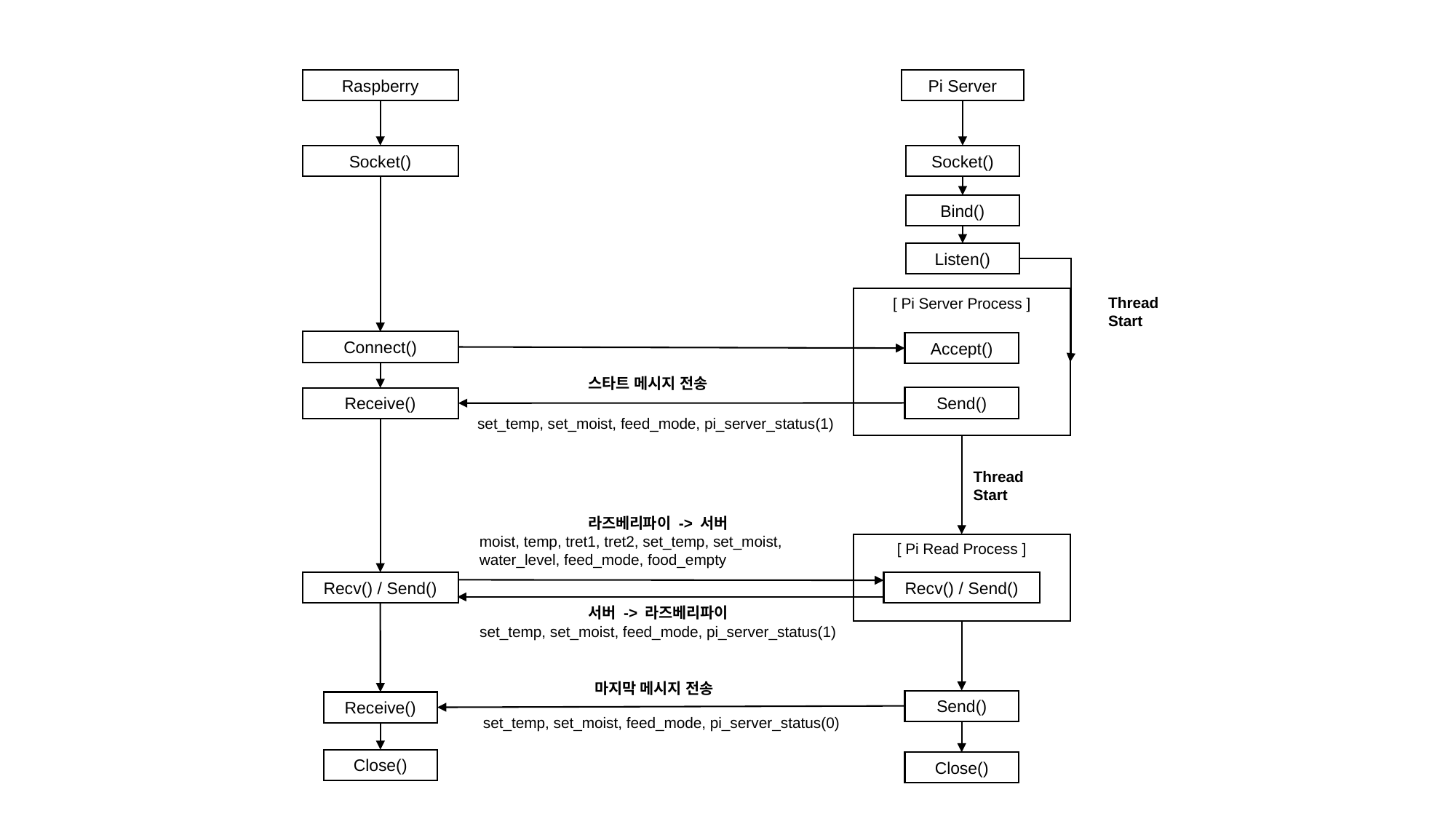

Raspberry
Pi Server
Socket()
Socket()
Bind()
Listen()
Thread
Start
[ Pi Server Process ]

Accept()
Send()
Connect()
스타트 메시지 전송
Receive()
set_temp, set_moist, feed_mode, pi_server_status(1)
Thread
Start
라즈베리파이 -> 서버
moist, temp, tret1, tret2, set_temp, set_moist, water_level, feed_mode, food_empty
[ Pi Read Process ]

Recv() / Send()
Recv() / Send()
서버 -> 라즈베리파이
set_temp, set_moist, feed_mode, pi_server_status(1)
마지막 메시지 전송
Send()
Receive()
set_temp, set_moist, feed_mode, pi_server_status(0)
Close()
Close()